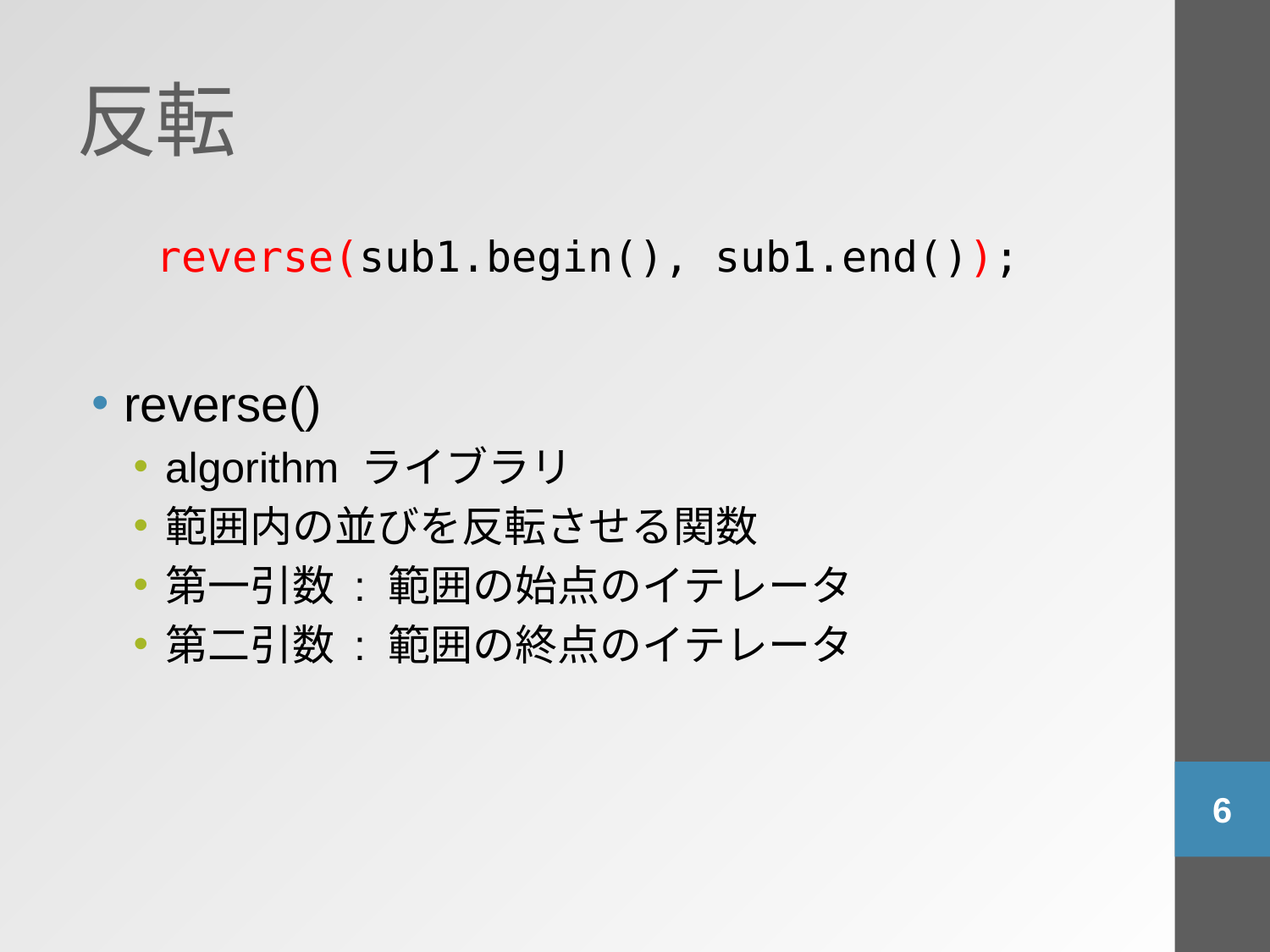

# 反転
reverse(sub1.begin(), sub1.end());
reverse()
algorithm ライブラリ
範囲内の並びを反転させる関数
第一引数 : 範囲の始点のイテレータ
第二引数 : 範囲の終点のイテレータ